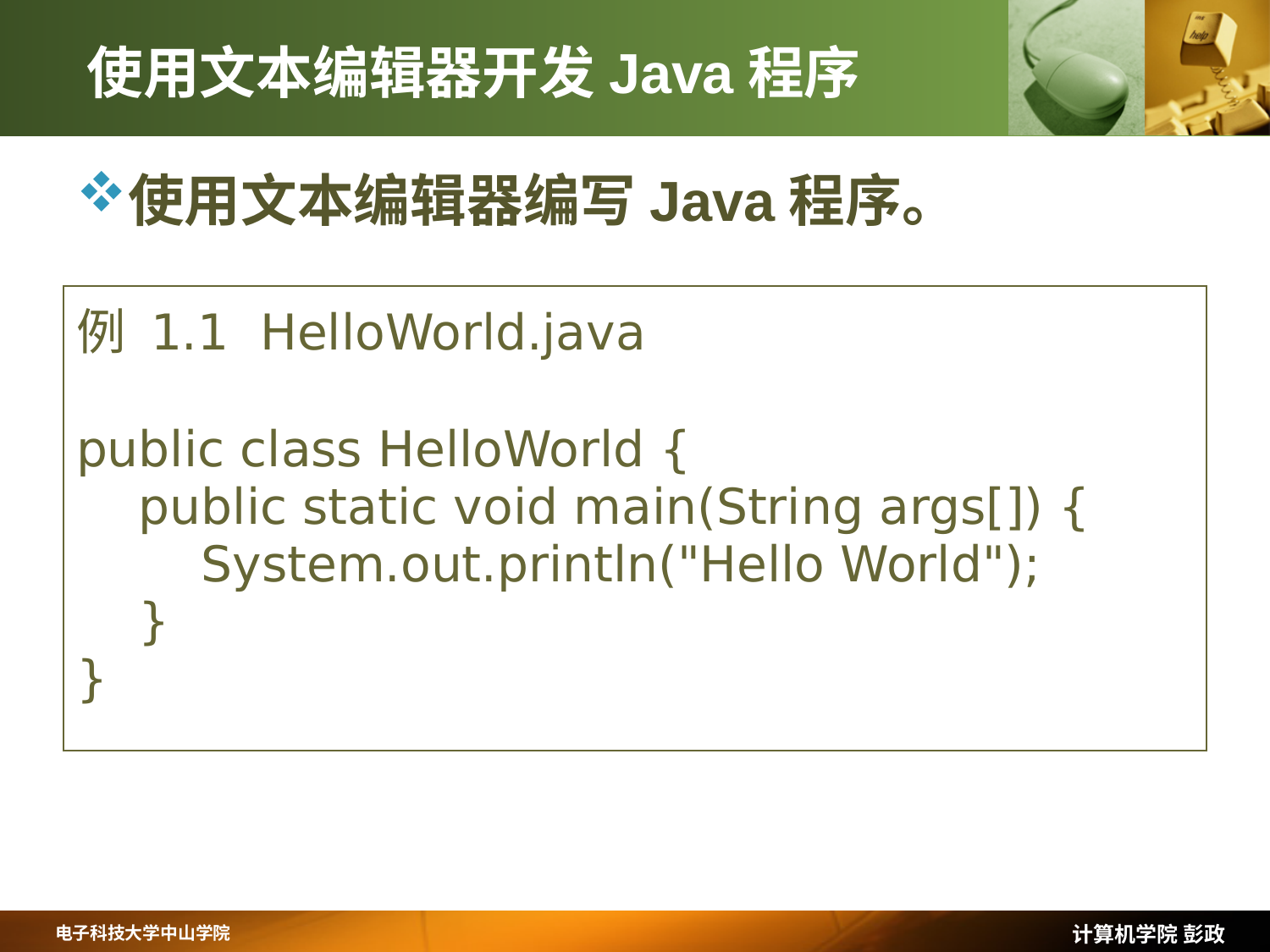

# 使用文本编辑器开发Java程序
使用文本编辑器编写Java程序。
| 例 1.1 HelloWorld.java public class HelloWorld { public static void main(String args[]) { System.out.println("Hello World"); } } |
| --- |
计算机学院 彭政
电子科技大学中山学院